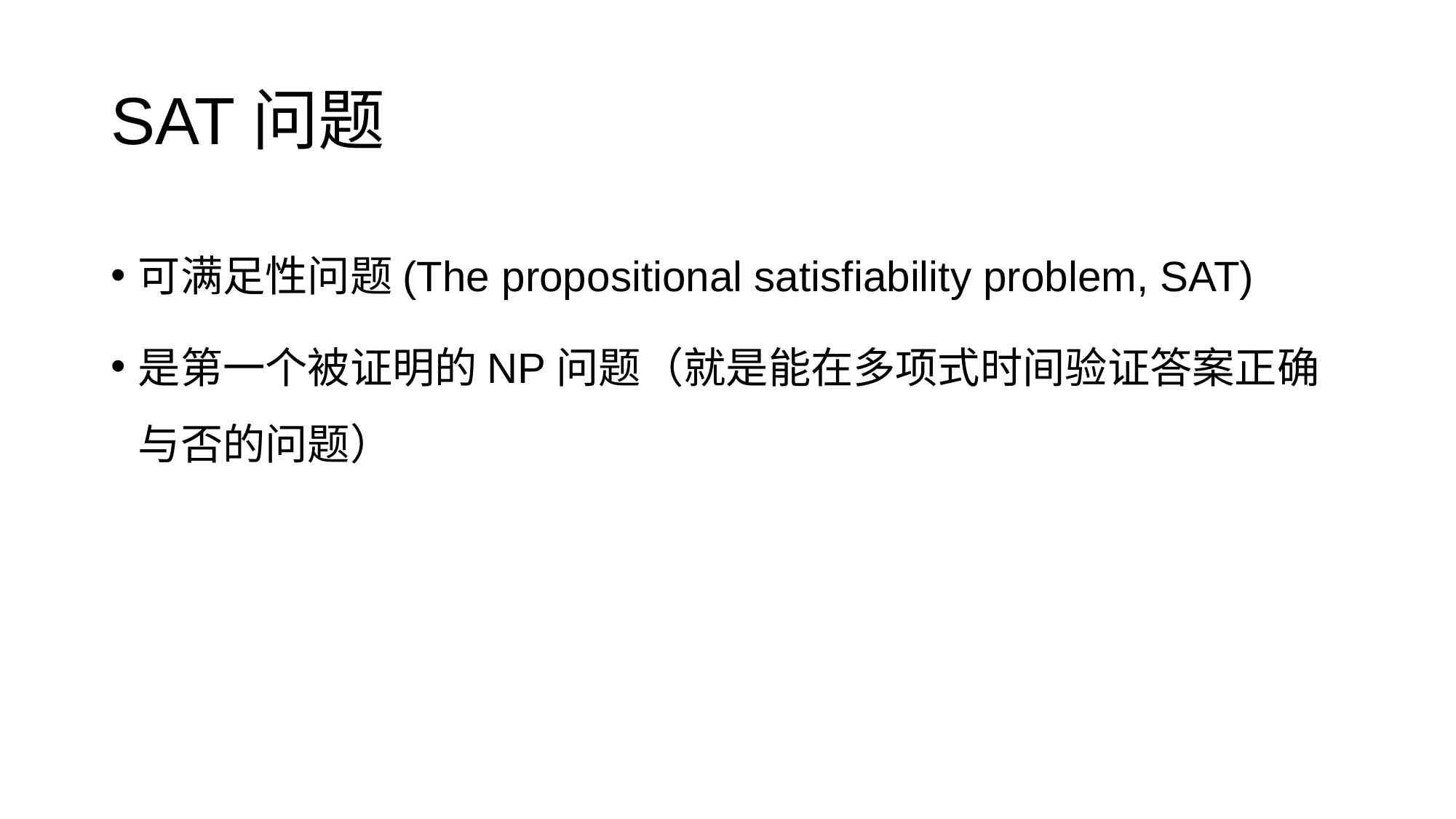

# SAT问题
可满足性问题(The propositional satisfiability problem, SAT)
是第一个被证明的NP问题（就是能在多项式时间验证答案正确与否的问题）